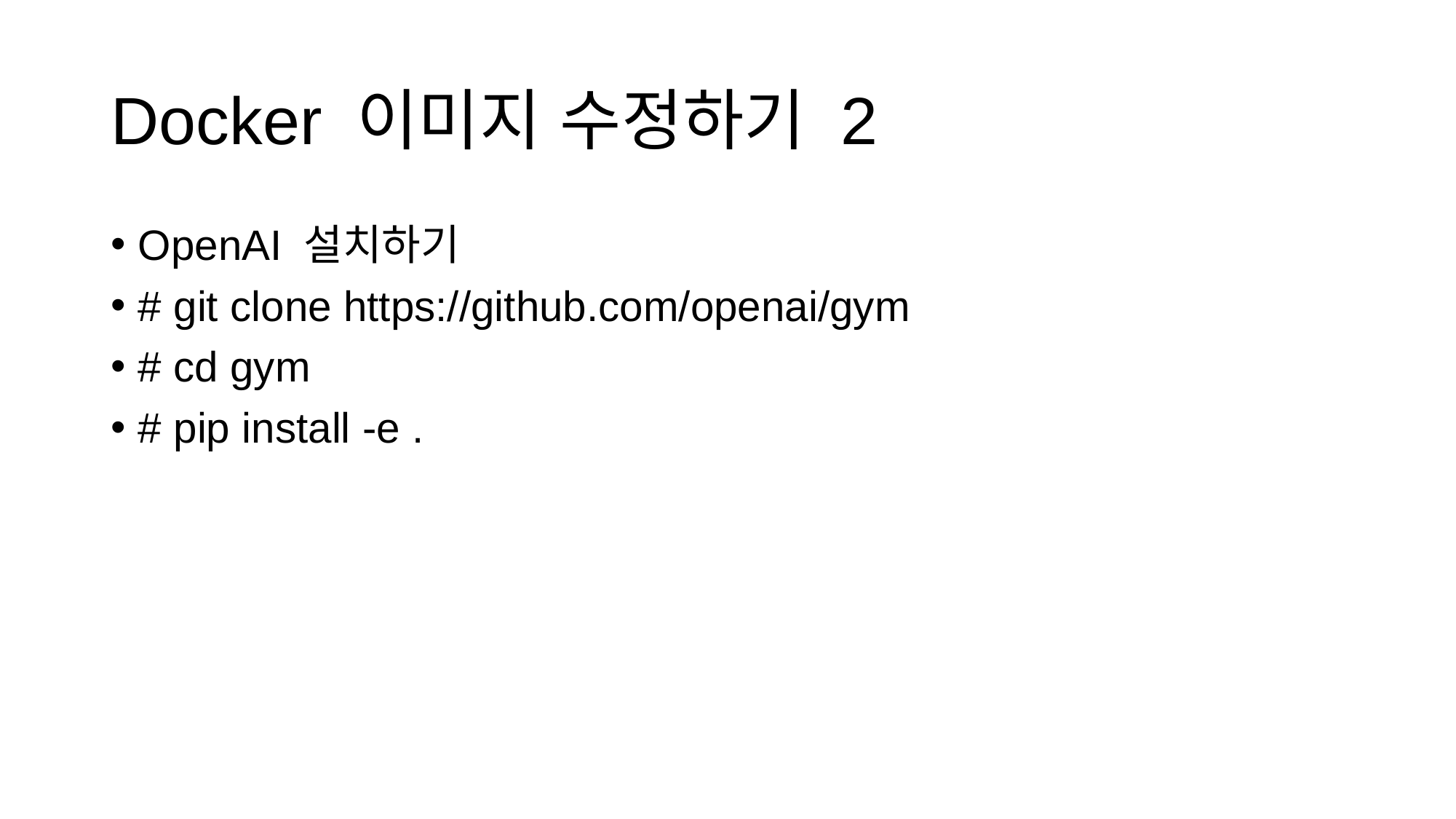

# Docker 이미지 수정하기 2
OpenAI 설치하기
# git clone https://github.com/openai/gym
# cd gym
# pip install -e .